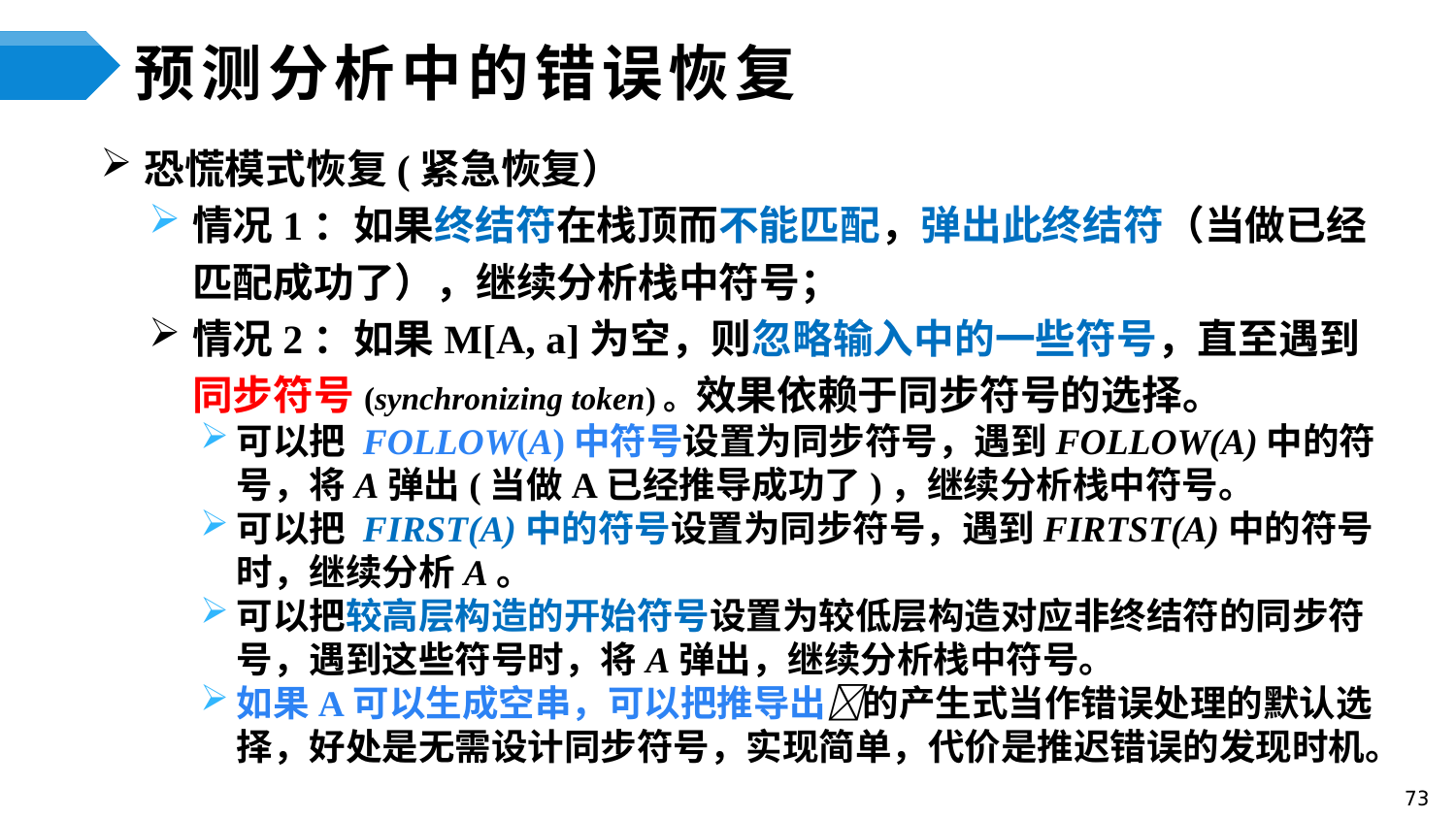

# 预测分析中的错误恢复
恐慌模式恢复(紧急恢复）
情况1：如果终结符在栈顶而不能匹配，弹出此终结符（当做已经匹配成功了），继续分析栈中符号；
情况2：如果M[A, a]为空，则忽略输入中的一些符号，直至遇到同步符号(synchronizing token)。效果依赖于同步符号的选择。
可以把 FOLLOW(A)中符号设置为同步符号，遇到FOLLOW(A)中的符号，将A弹出(当做A已经推导成功了)，继续分析栈中符号。
可以把 FIRST(A)中的符号设置为同步符号，遇到FIRTST(A)中的符号时，继续分析A。
可以把较高层构造的开始符号设置为较低层构造对应非终结符的同步符号，遇到这些符号时，将A弹出，继续分析栈中符号。
如果A可以生成空串，可以把推导出ε的产生式当作错误处理的默认选择，好处是无需设计同步符号，实现简单，代价是推迟错误的发现时机。
73